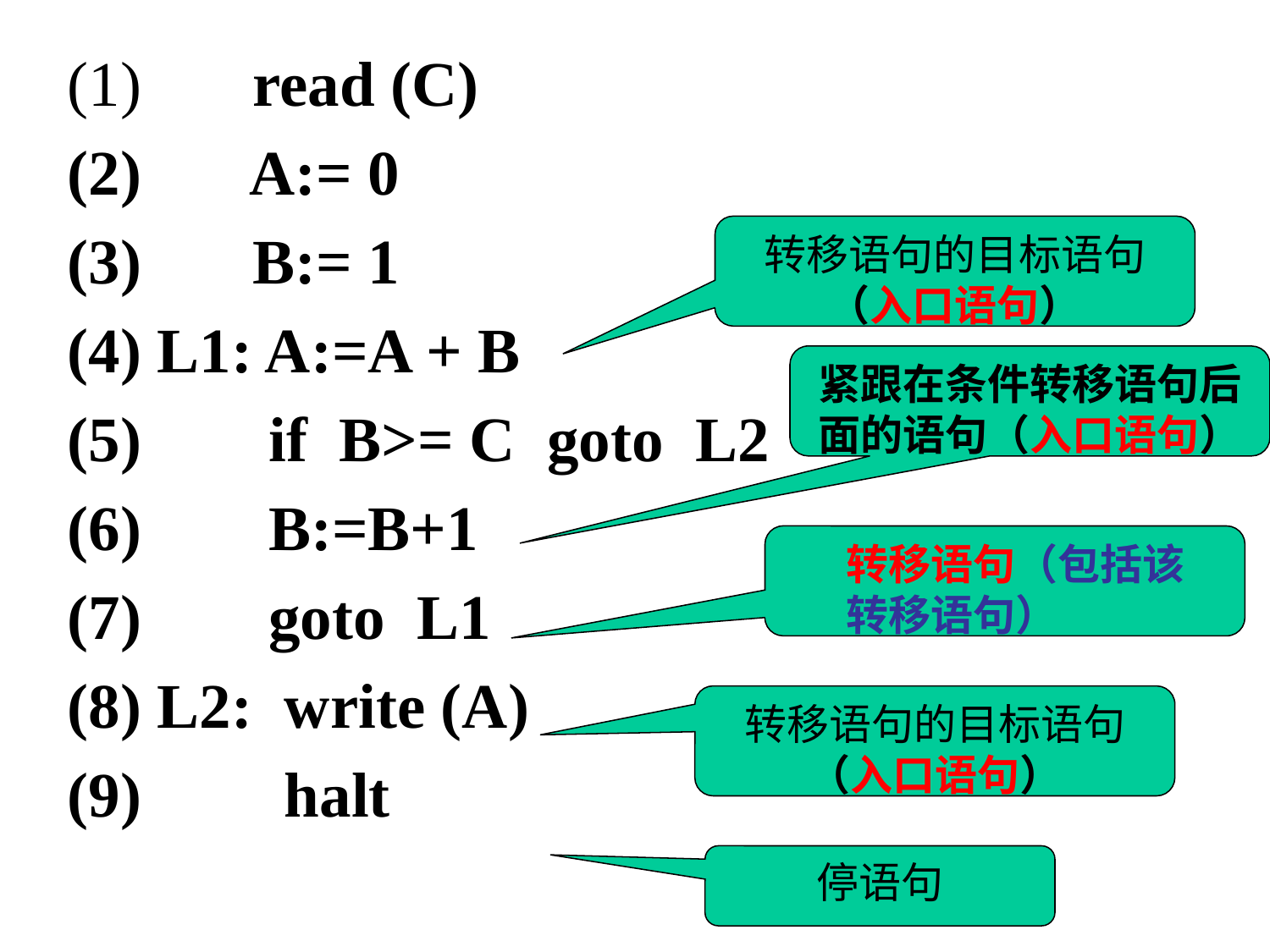

(1)       read (C)
(2)       A:= 0
(3)       B:= 1
(4) L1: A:=A + B
(5)        if  B>= C  goto  L2
(6)        B:=B+1
(7)        goto  L1
(8) L2:  write (A)
(9)         halt
转移语句的目标语句（入口语句）
紧跟在条件转移语句后面的语句（入口语句）
转移语句（包括该转移语句）
转移语句的目标语句（入口语句）
停语句